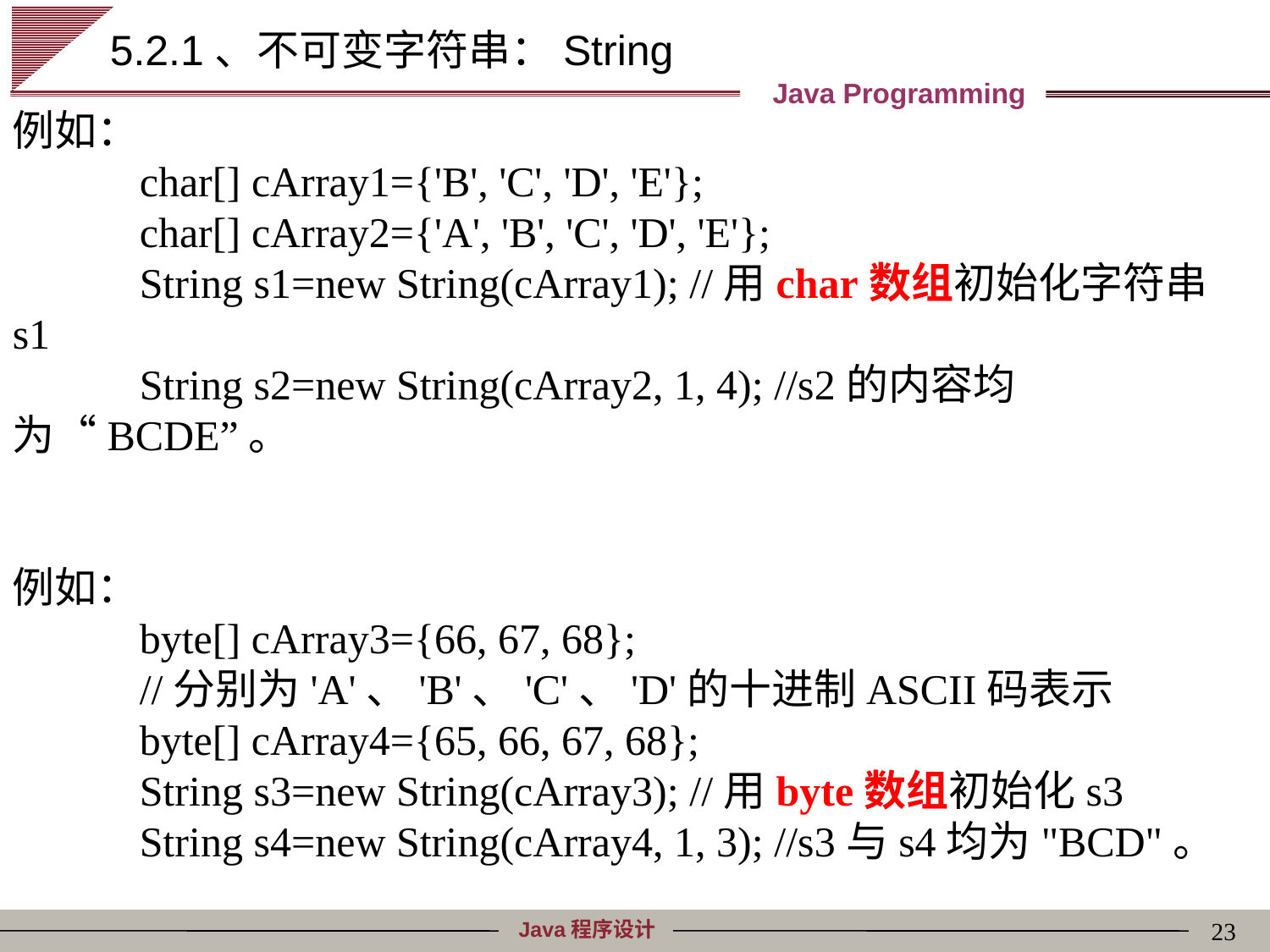

# 5.2.1、不可变字符串：String
例如：
	char[] cArray1={'B', 'C', 'D', 'E'};
	char[] cArray2={'A', 'B', 'C', 'D', 'E'};
	String s1=new String(cArray1); //用char数组初始化字符串s1
	String s2=new String(cArray2, 1, 4); //s2的内容均为“BCDE”。

例如：
	byte[] cArray3={66, 67, 68};
            //分别为'A'、'B'、'C'、'D'的十进制ASCII码表示
	byte[] cArray4={65, 66, 67, 68};
	String s3=new String(cArray3); //用byte数组初始化s3
	String s4=new String(cArray4, 1, 3); //s3与s4均为"BCD"。